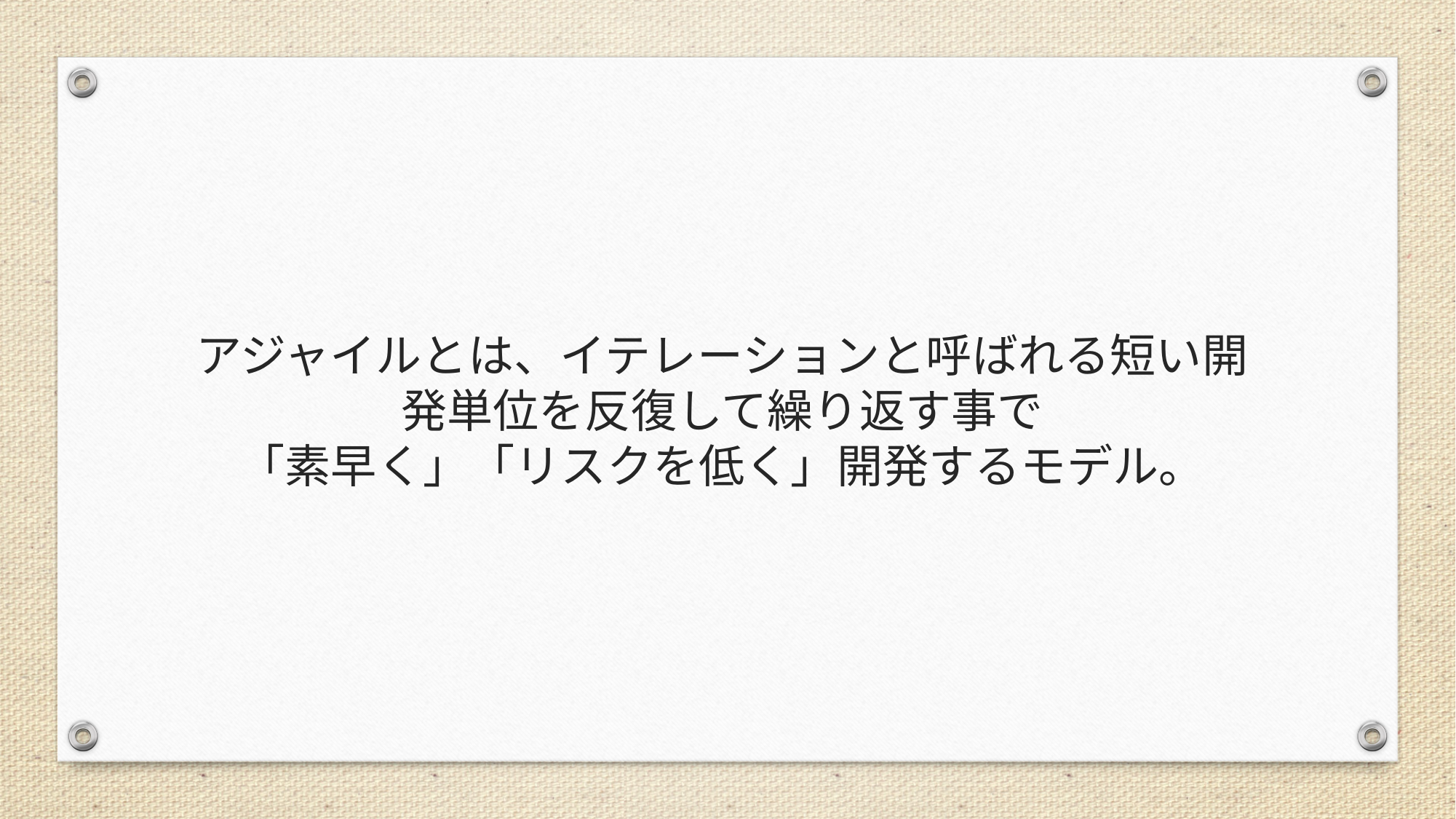

アジャイルとは、イテレーションと呼ばれる短い開発単位を反復して繰り返す事で
「素早く」「リスクを低く」開発するモデル。